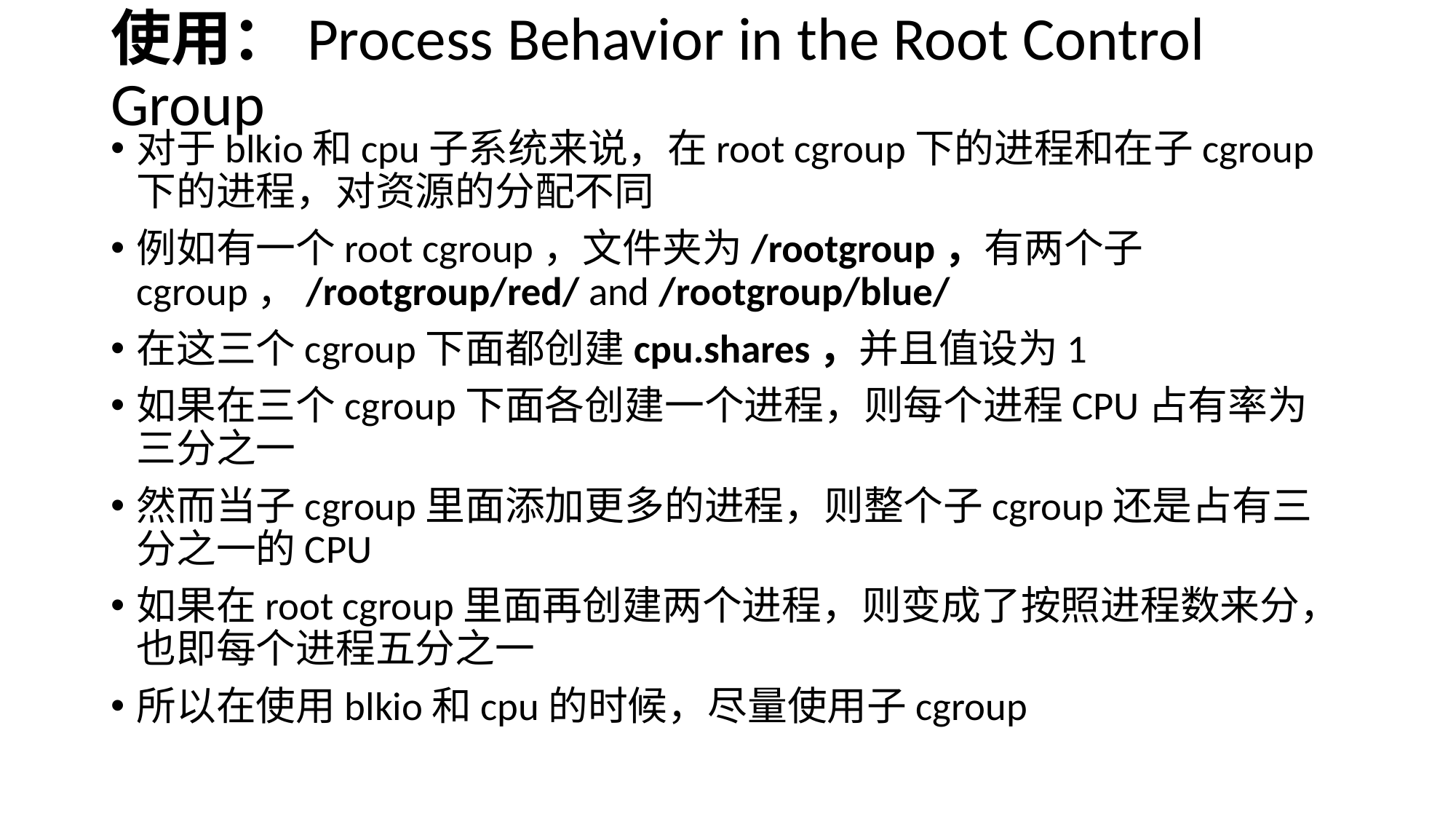

# 使用：Process Behavior in the Root Control Group
对于blkio和cpu子系统来说，在root cgroup下的进程和在子cgroup下的进程，对资源的分配不同
例如有一个root cgroup，文件夹为/rootgroup，有两个子cgroup，/rootgroup/red/ and /rootgroup/blue/
在这三个cgroup下面都创建cpu.shares，并且值设为1
如果在三个cgroup下面各创建一个进程，则每个进程CPU占有率为三分之一
然而当子cgroup里面添加更多的进程，则整个子cgroup还是占有三分之一的CPU
如果在root cgroup里面再创建两个进程，则变成了按照进程数来分，也即每个进程五分之一
所以在使用blkio和cpu的时候，尽量使用子cgroup